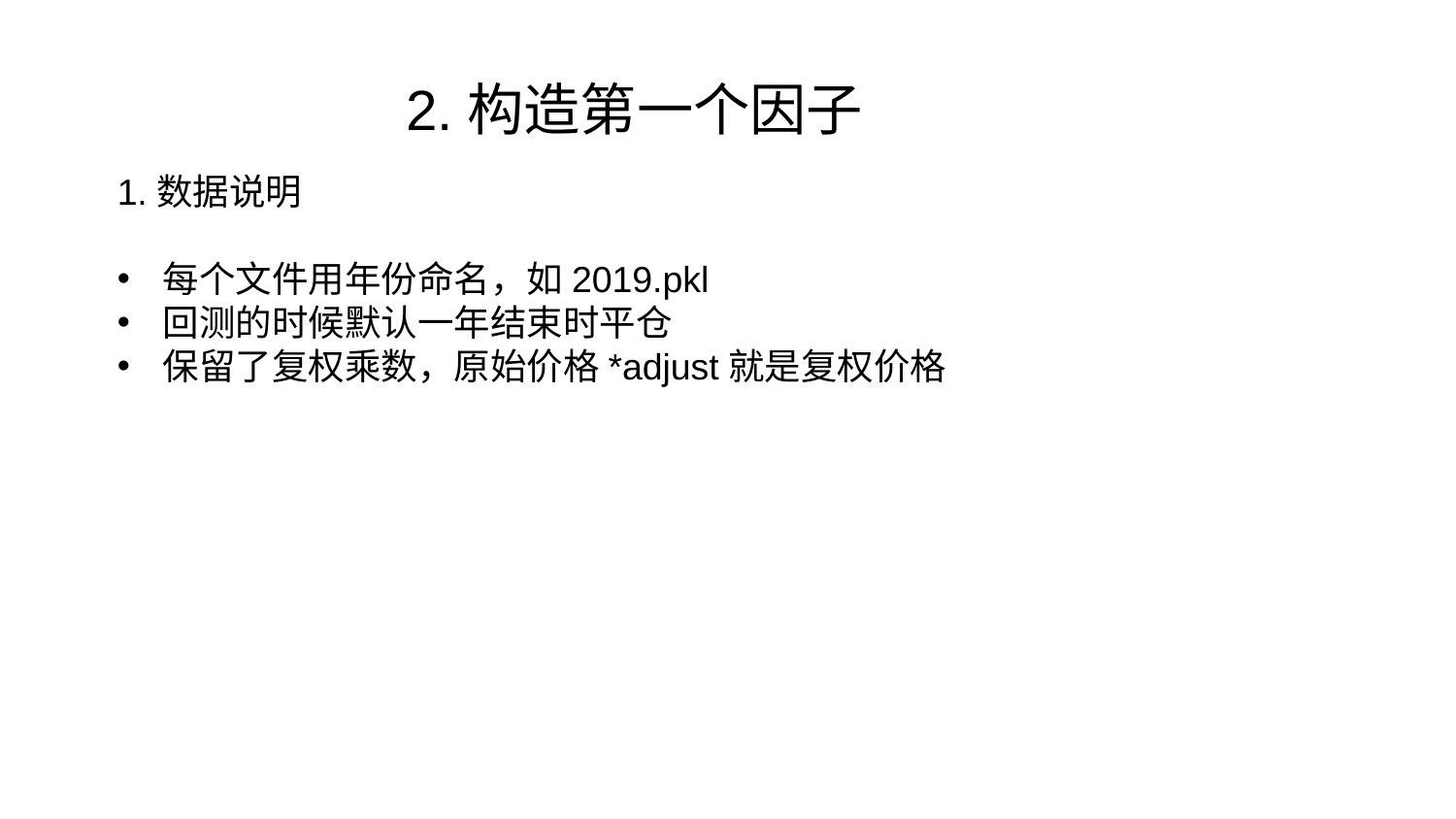

2.构造第一个因子
1.数据说明

每个文件用年份命名，如2019.pkl
回测的时候默认一年结束时平仓
保留了复权乘数，原始价格*adjust就是复权价格